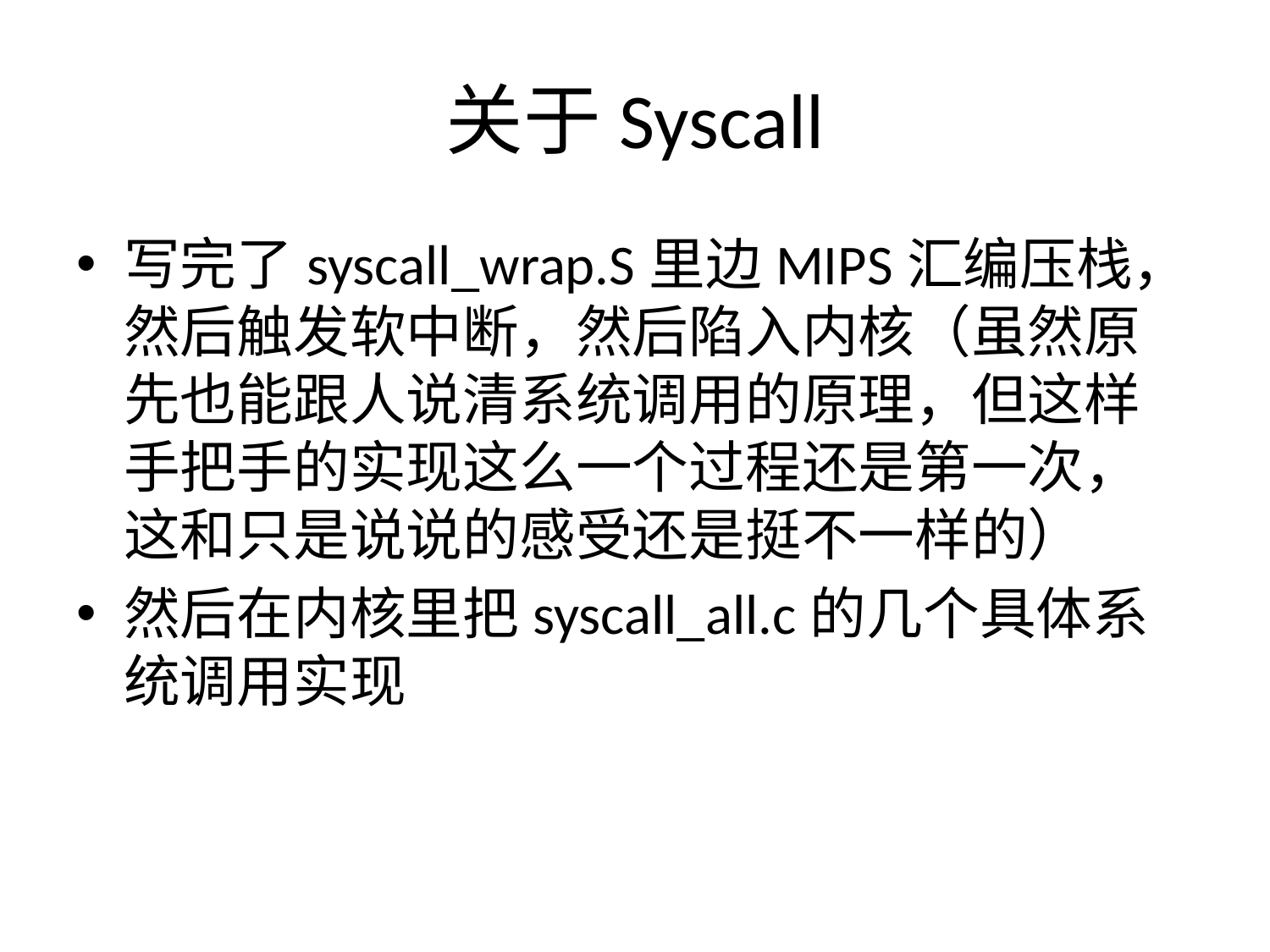

# 关于Syscall
写完了syscall_wrap.S里边MIPS汇编压栈，然后触发软中断，然后陷入内核（虽然原先也能跟人说清系统调用的原理，但这样手把手的实现这么一个过程还是第一次，这和只是说说的感受还是挺不一样的）
然后在内核里把syscall_all.c的几个具体系统调用实现